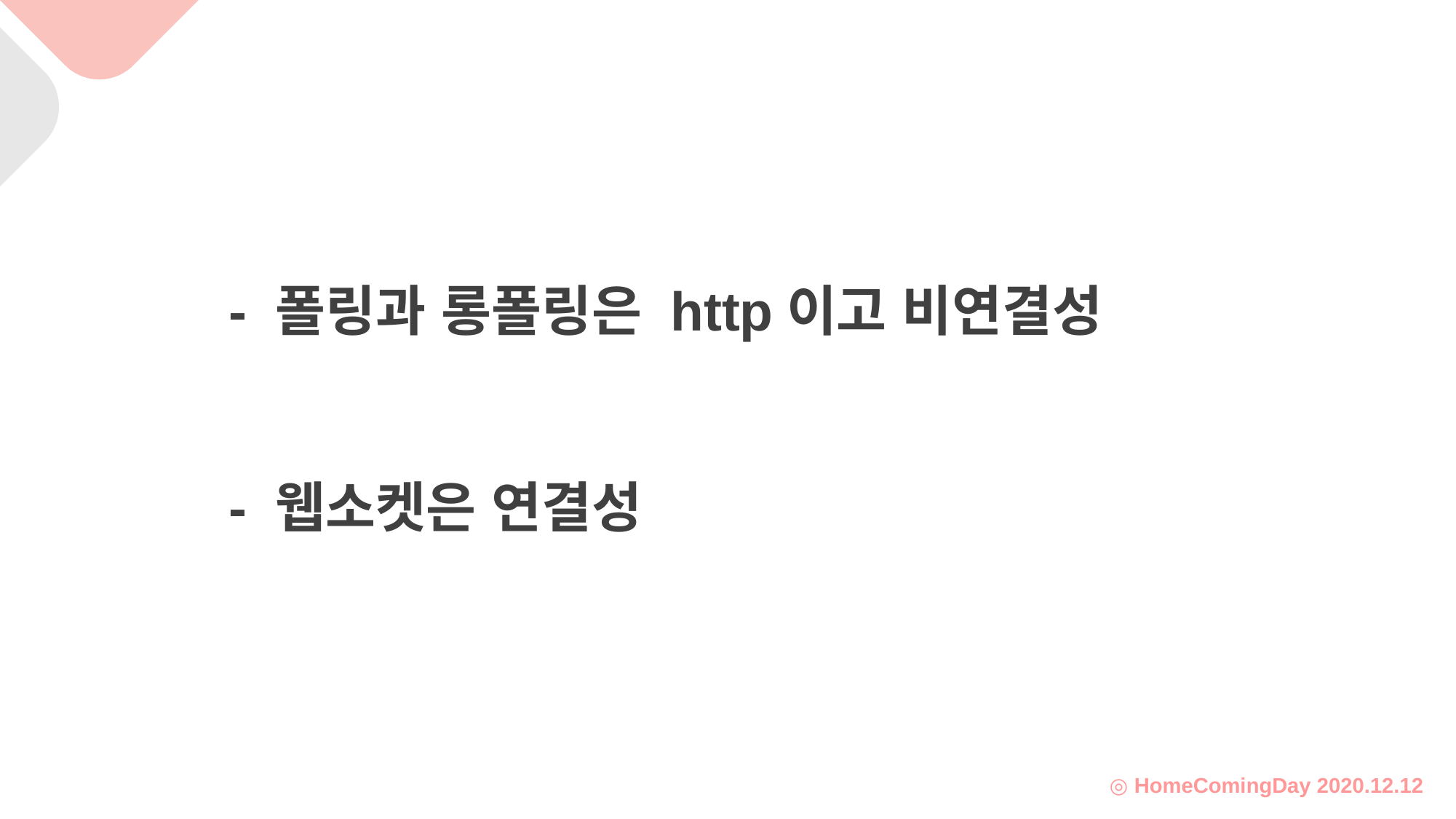

- 폴링과 롱폴링은 http이고 비연결성

- 웹소켓은 연결성
◎ HomeComingDay 2020.12.12